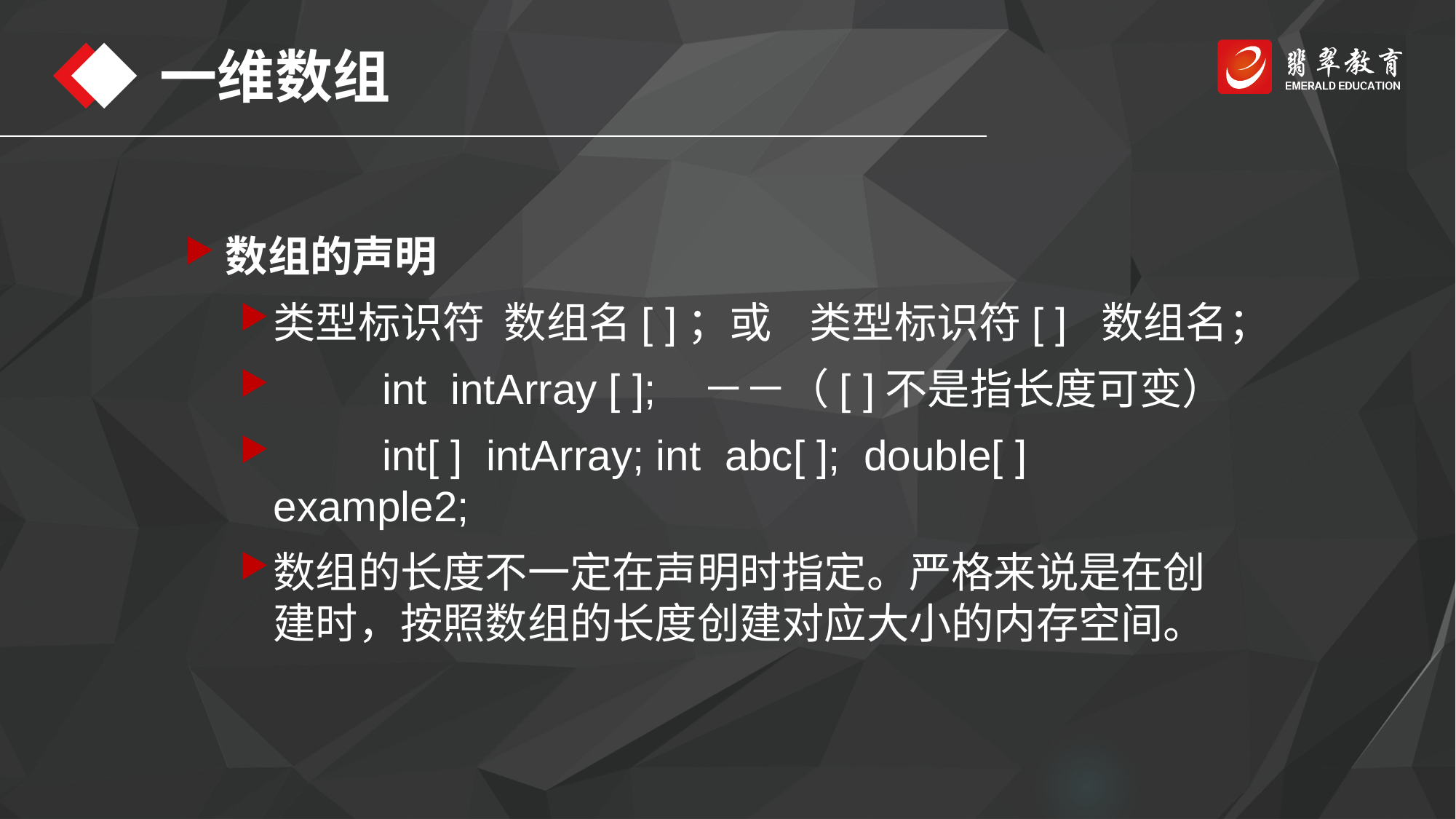

一维数组

数组的声明
类型标识符  数组名[ ]；或    类型标识符[ ]  数组名；
	int  intArray [ ];   －－（[ ]不是指长度可变）
	int[ ]  intArray; int  abc[ ];  double[ ]  example2;
数组的长度不一定在声明时指定。严格来说是在创建时，按照数组的长度创建对应大小的内存空间。